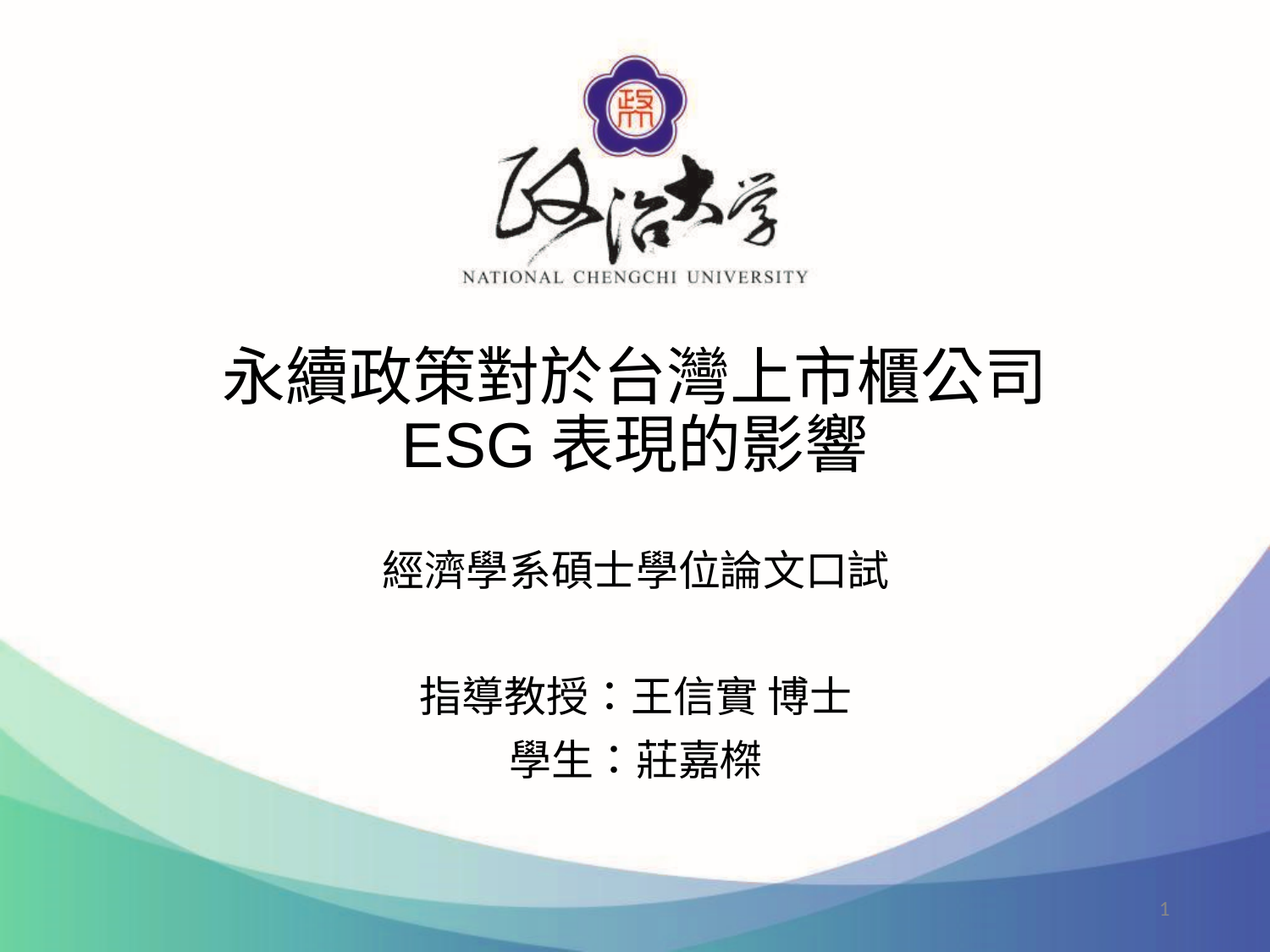

# 永續政策對於台灣上市櫃公司 ESG表現的影響
經濟學系碩士學位論文口試

指導教授：王信實 博士
學生：莊嘉榤
1